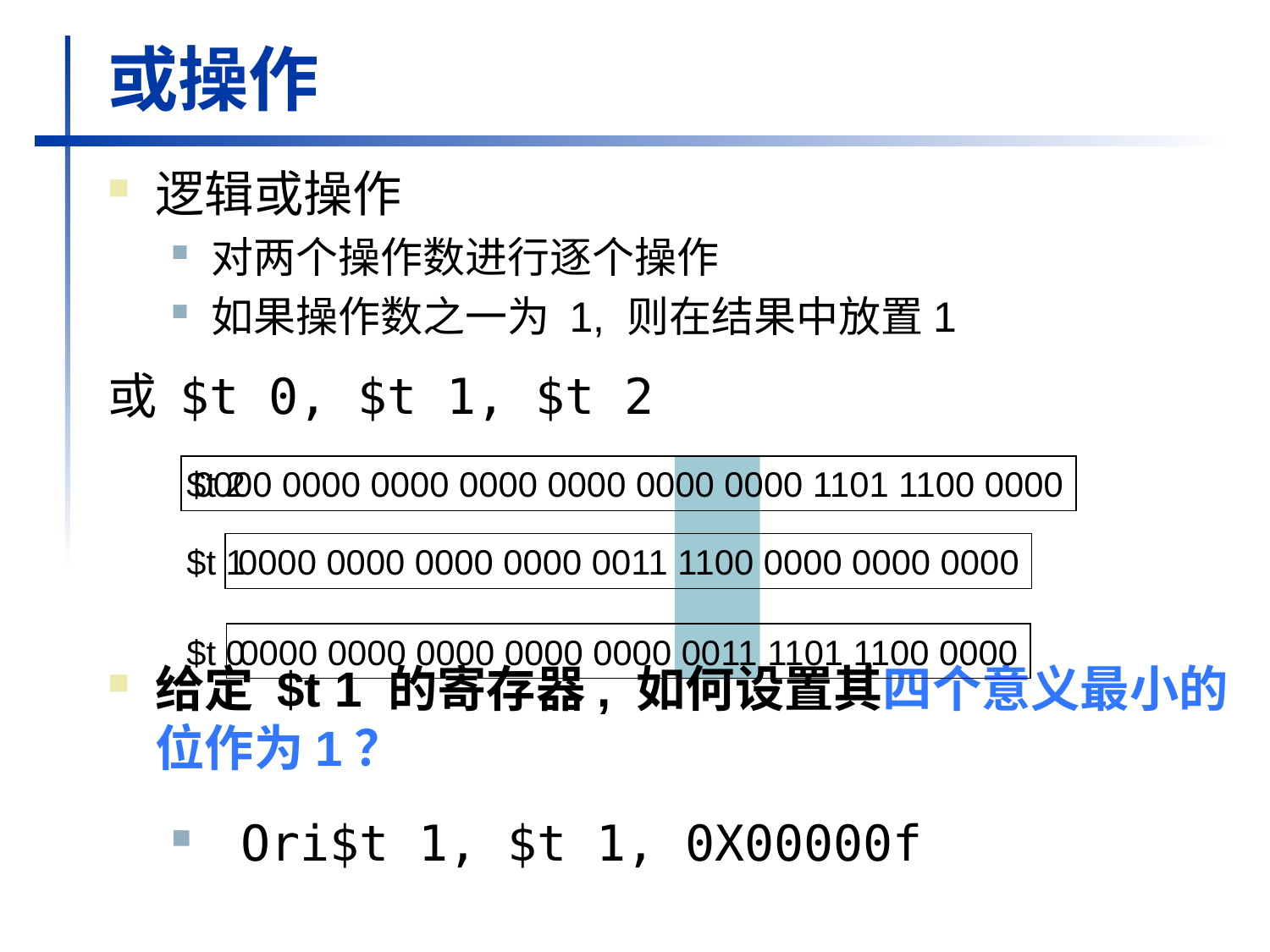

# 或操作
逻辑或操作
对两个操作数进行逐个操作
如果操作数之一为 1, 则在结果中放置1
或 $t 0, $t 1, $t 2

给定 $t 1 的寄存器, 如何设置其四个意义最小的位作为1？
 Ori$t 1, $t 1, 0X00000f

$t 2
0000 0000 0000 0000 0000 0000 0000 1101 1100 0000

$t 1
0000 0000 0000 0000 0011 1100 0000 0000 0000
$t 0
0000 0000 0000 0000 0000 0011 1101 1100 0000